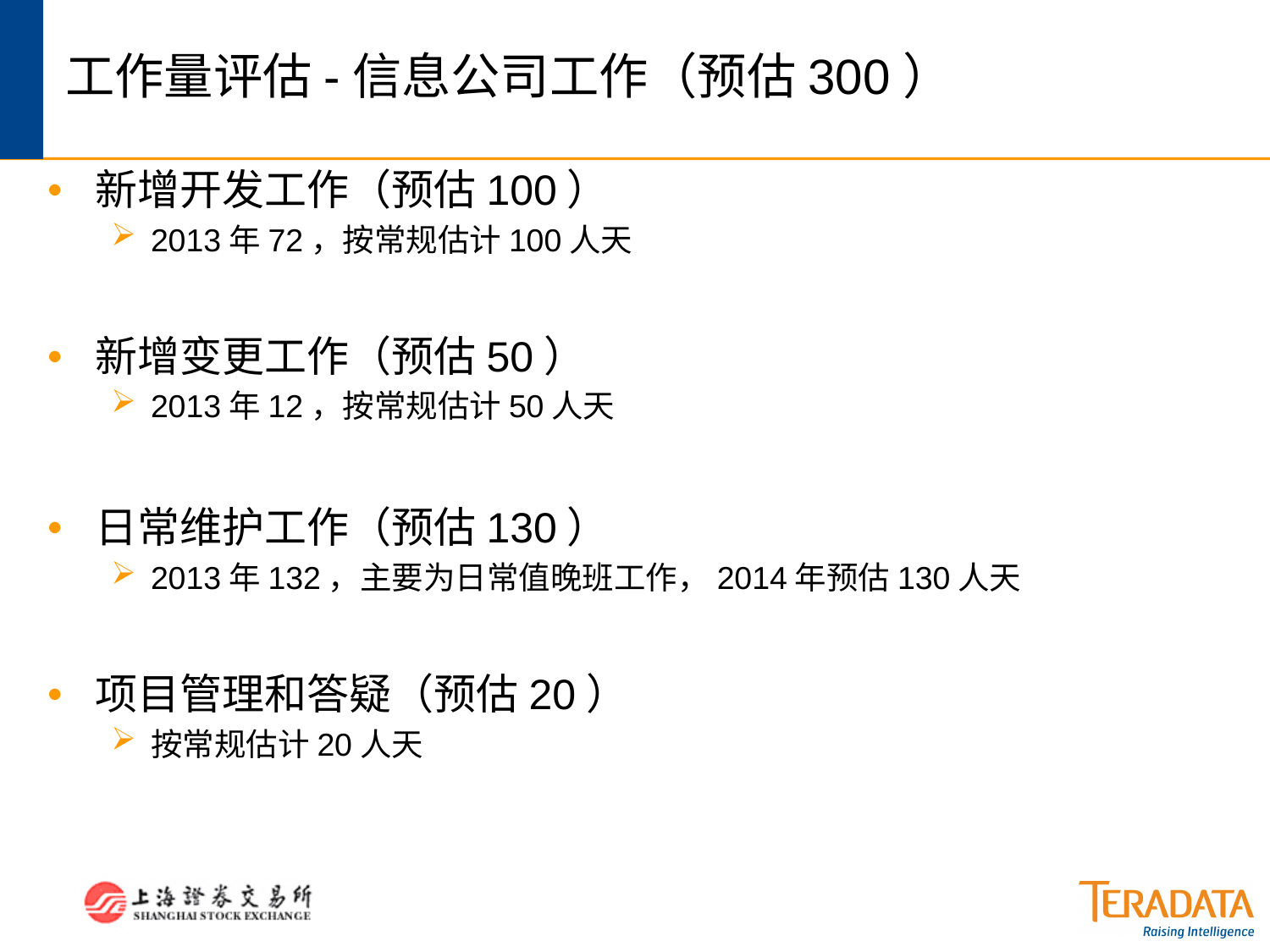

# 工作量评估-信息公司工作（预估300）
新增开发工作（预估100）
2013年72，按常规估计100人天

新增变更工作（预估50）
2013年12，按常规估计50人天

日常维护工作（预估130）
2013年132，主要为日常值晚班工作，2014年预估130人天

项目管理和答疑（预估20）
按常规估计20人天